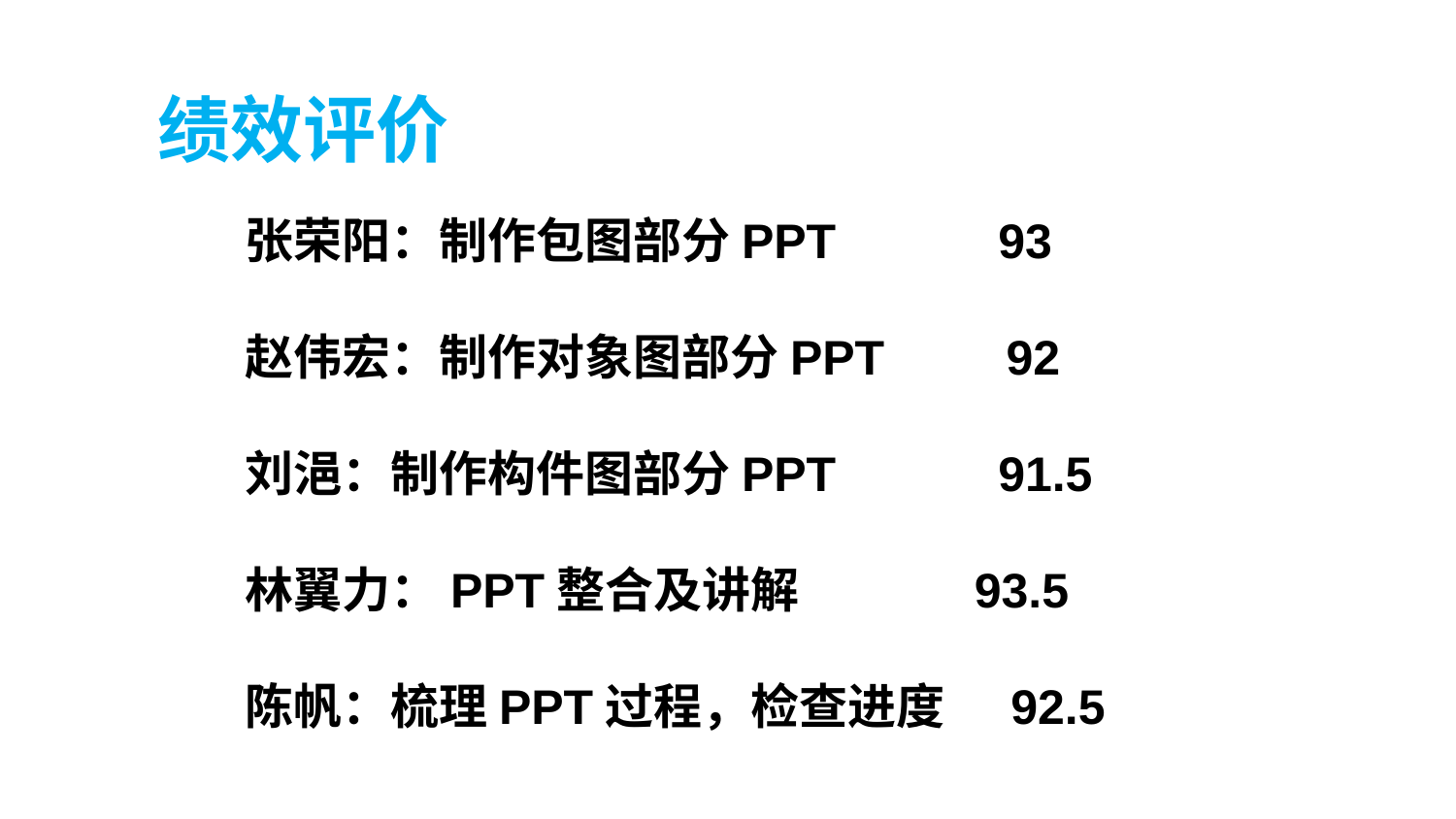

绩效评价
张荣阳：制作包图部分PPT            93

赵伟宏：制作对象图部分PPT         92

刘浥：制作构件图部分PPT            91.5

林翼力：PPT整合及讲解               93.5

陈帆：梳理PPT过程，检查进度     92.5